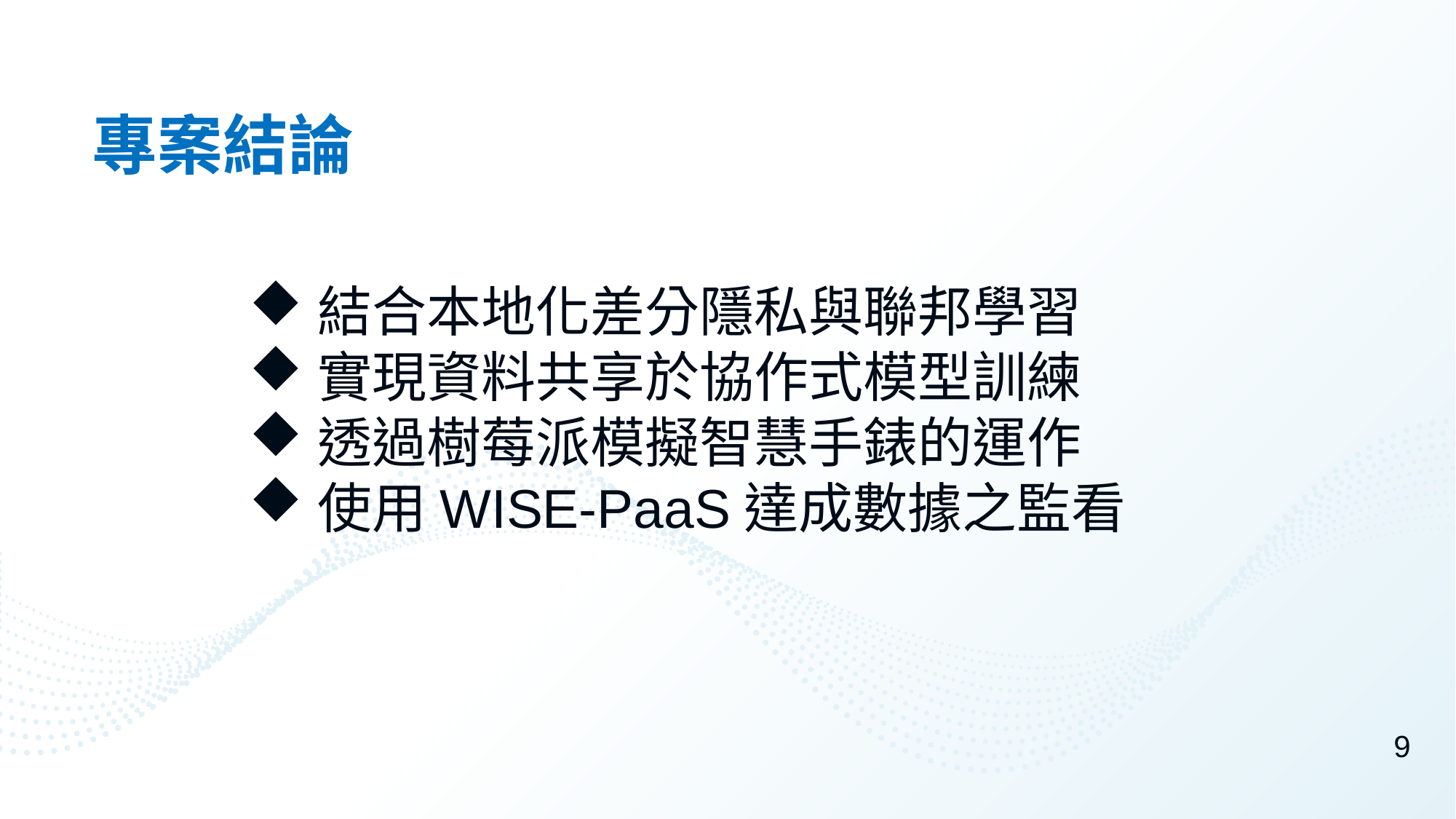

專案結論
結合本地化差分隱私與聯邦學習
實現資料共享於協作式模型訓練
透過樹莓派模擬智慧手錶的運作
使用WISE-PaaS達成數據之監看
9